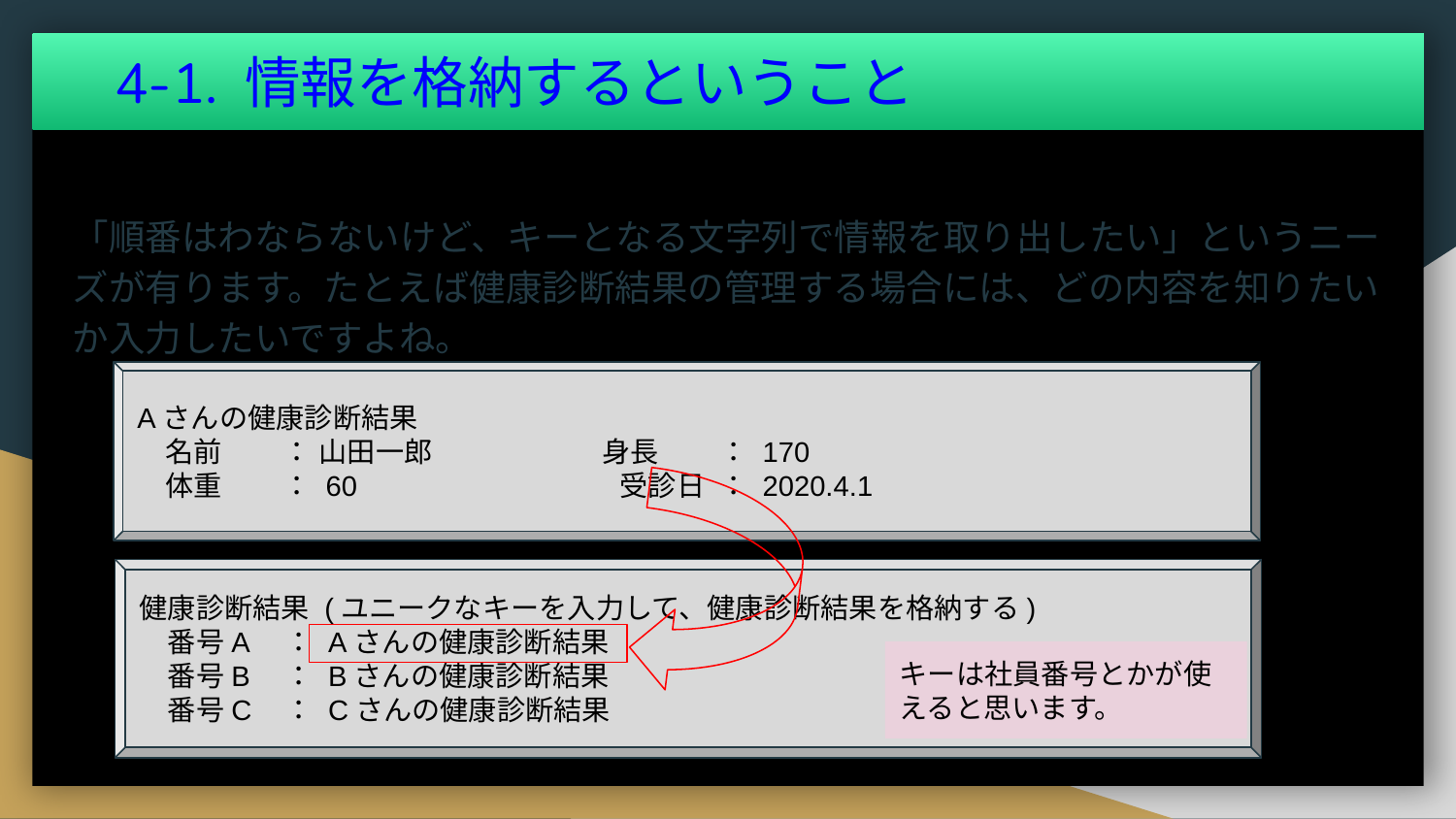

4-1. 情報を格納するということ
「順番はわならないけど、キーとなる文字列で情報を取り出したい」というニーズが有ります。たとえば健康診断結果の管理する場合には、どの内容を知りたいか入力したいですよね。

Aさんの健康診断結果
　名前	： 山田一郎　　　	　身長	： 170
　体重	： 60　　　　　　　　　受診日	： 2020.4.1

健康診断結果 (ユニークなキーを入力して、健康診断結果を格納する)
　番号A	： Aさんの健康診断結果
　番号B	： Bさんの健康診断結果
　番号C	： Cさんの健康診断結果

キーは社員番号とかが使えると思います。